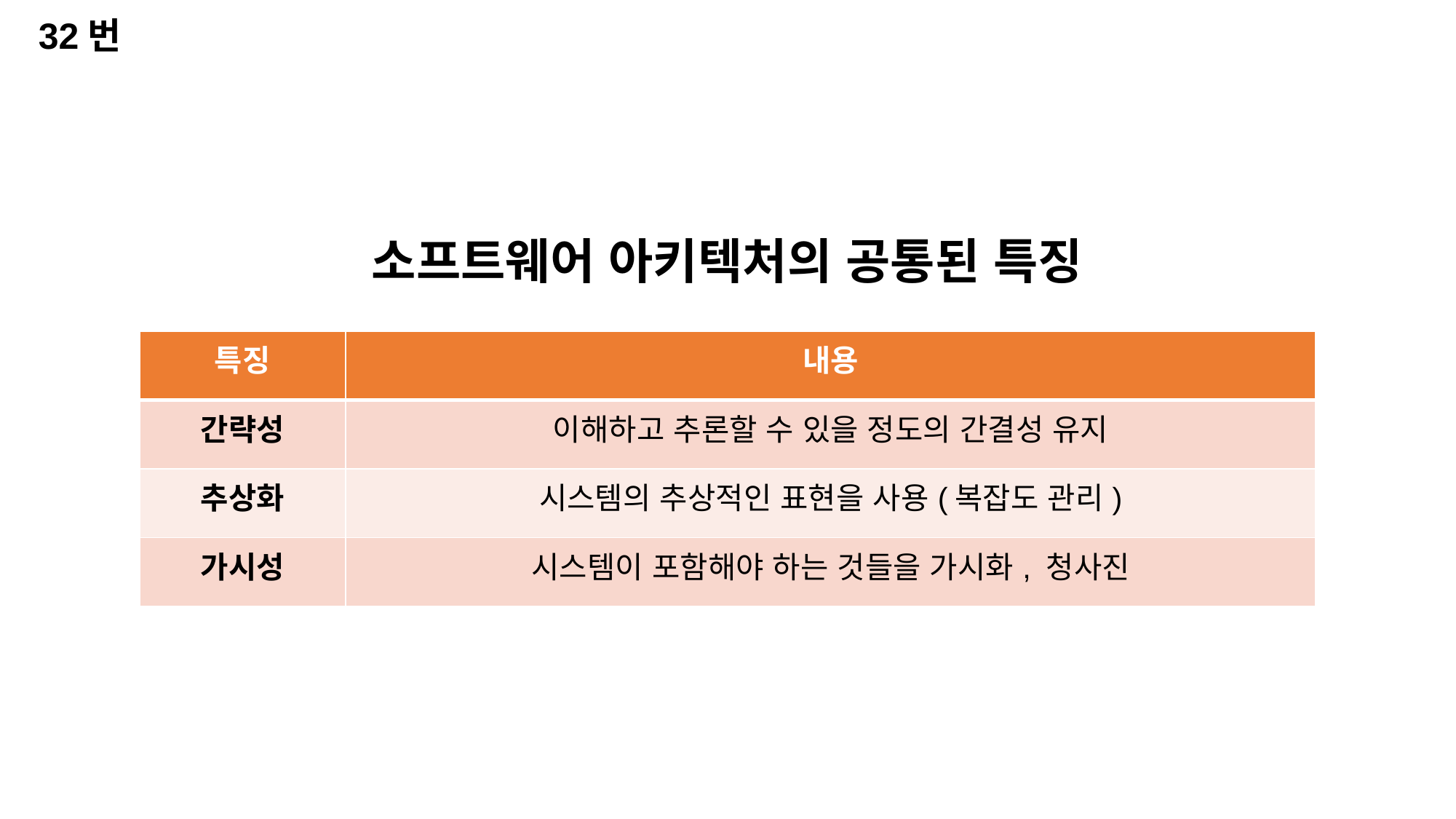

32번
소프트웨어 아키텍처의 공통된 특징
| 특징 | 내용 |
| --- | --- |
| 간략성 | 이해하고 추론할 수 있을 정도의 간결성 유지 |
| 추상화 | 시스템의 추상적인 표현을 사용(복잡도 관리) |
| 가시성 | 시스템이 포함해야 하는 것들을 가시화, 청사진 |